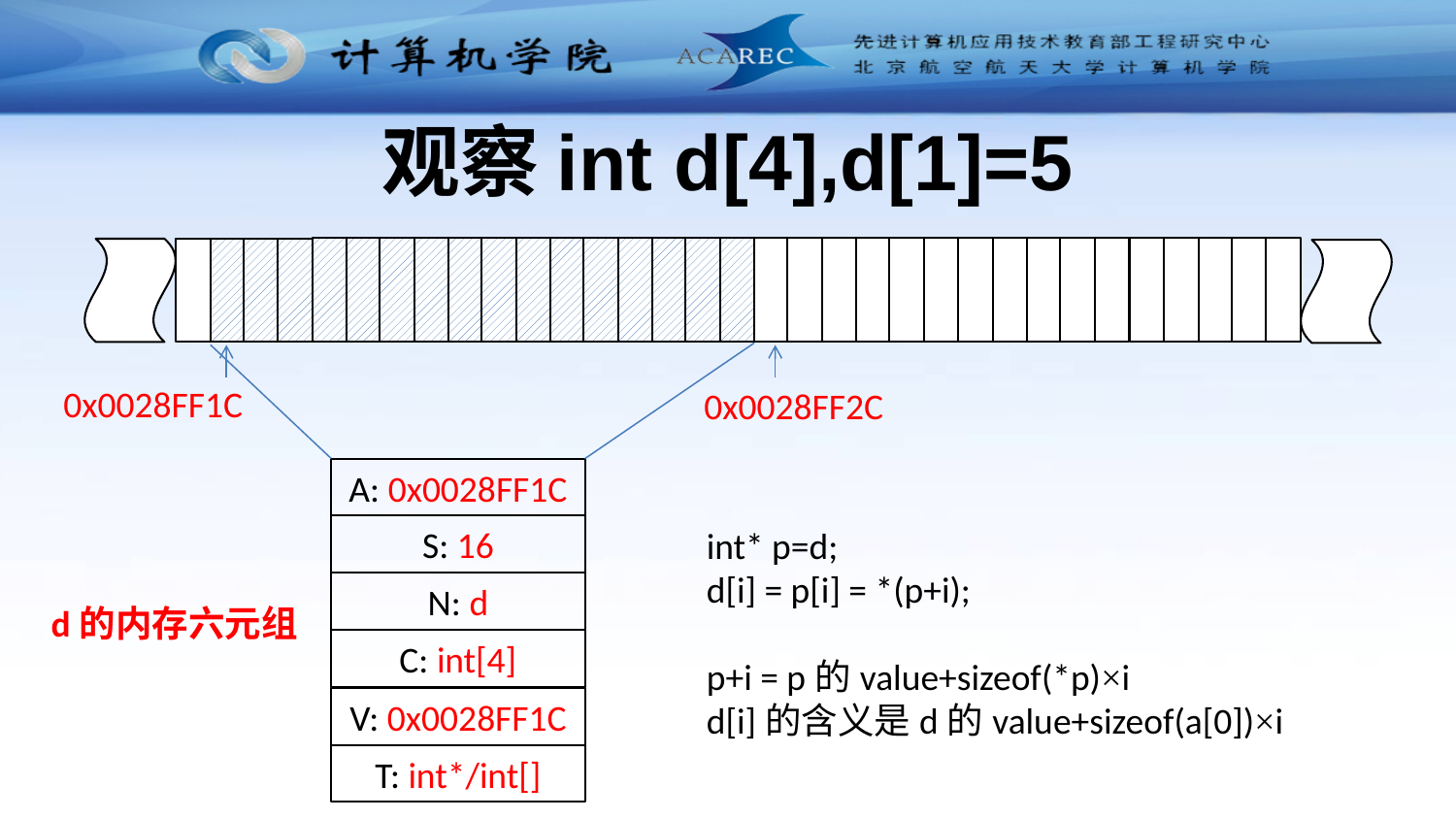

# 观察int d[4],d[1]=5

0x0028FF1C
0x0028FF2C
A: 0x0028FF1C
S: 16
int* p=d;
d[i] = p[i] = *(p+i);

p+i = p的value+sizeof(*p)×i
d[i]的含义是d的value+sizeof(a[0])×i
N: d
d的内存六元组
C: int[4]
V: 0x0028FF1C
T: int*/int[]